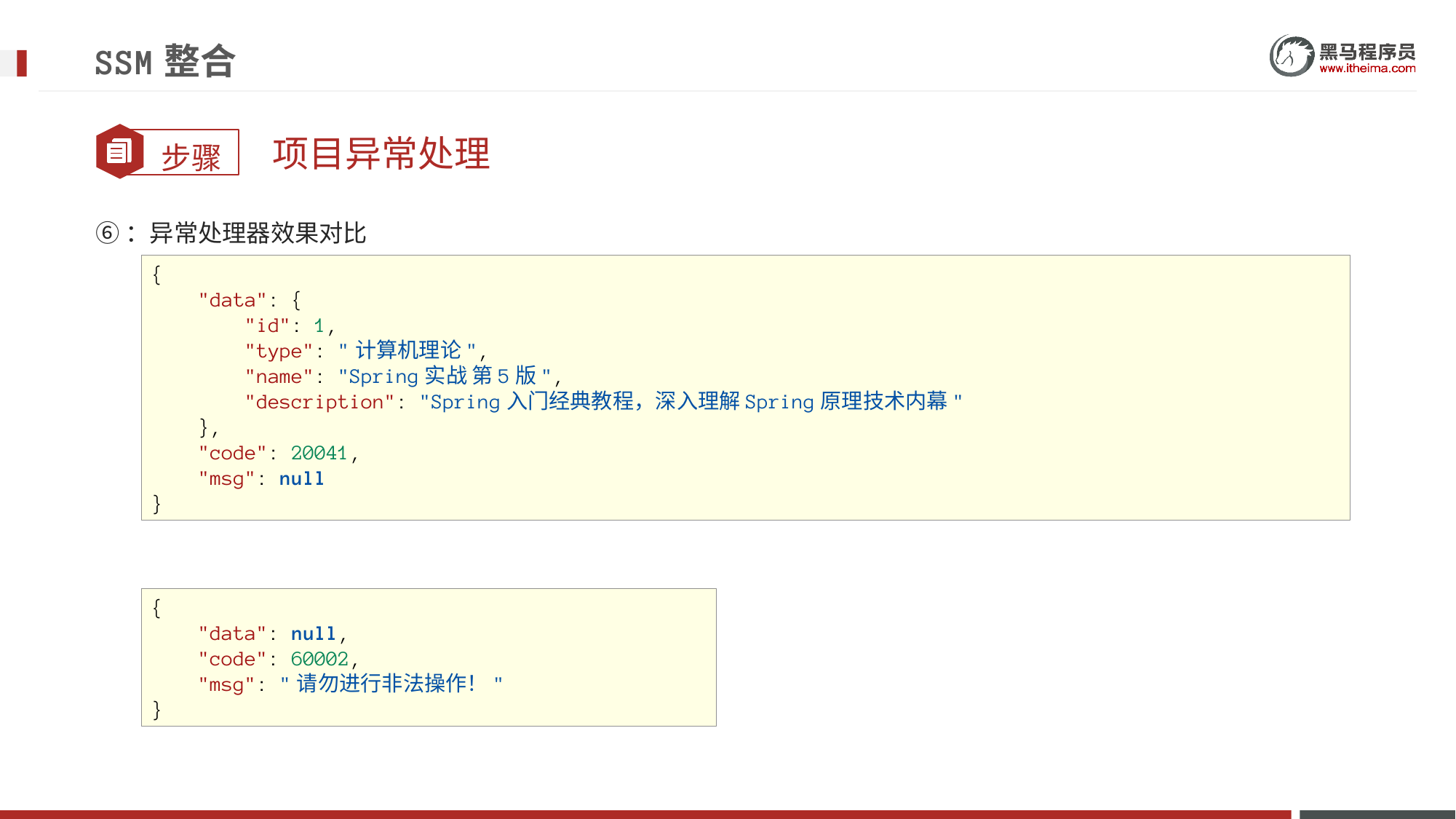

# SSM整合
项目异常处理
⑥：异常处理器效果对比
{
    "data": {
        "id": 1,
        "type": "计算机理论",
        "name": "Spring实战 第5版",
        "description": "Spring入门经典教程，深入理解Spring原理技术内幕"
    },
    "code": 20041,
    "msg": null
}
{
    "data": null,
    "code": 60002,
    "msg": "请勿进行非法操作！"
}